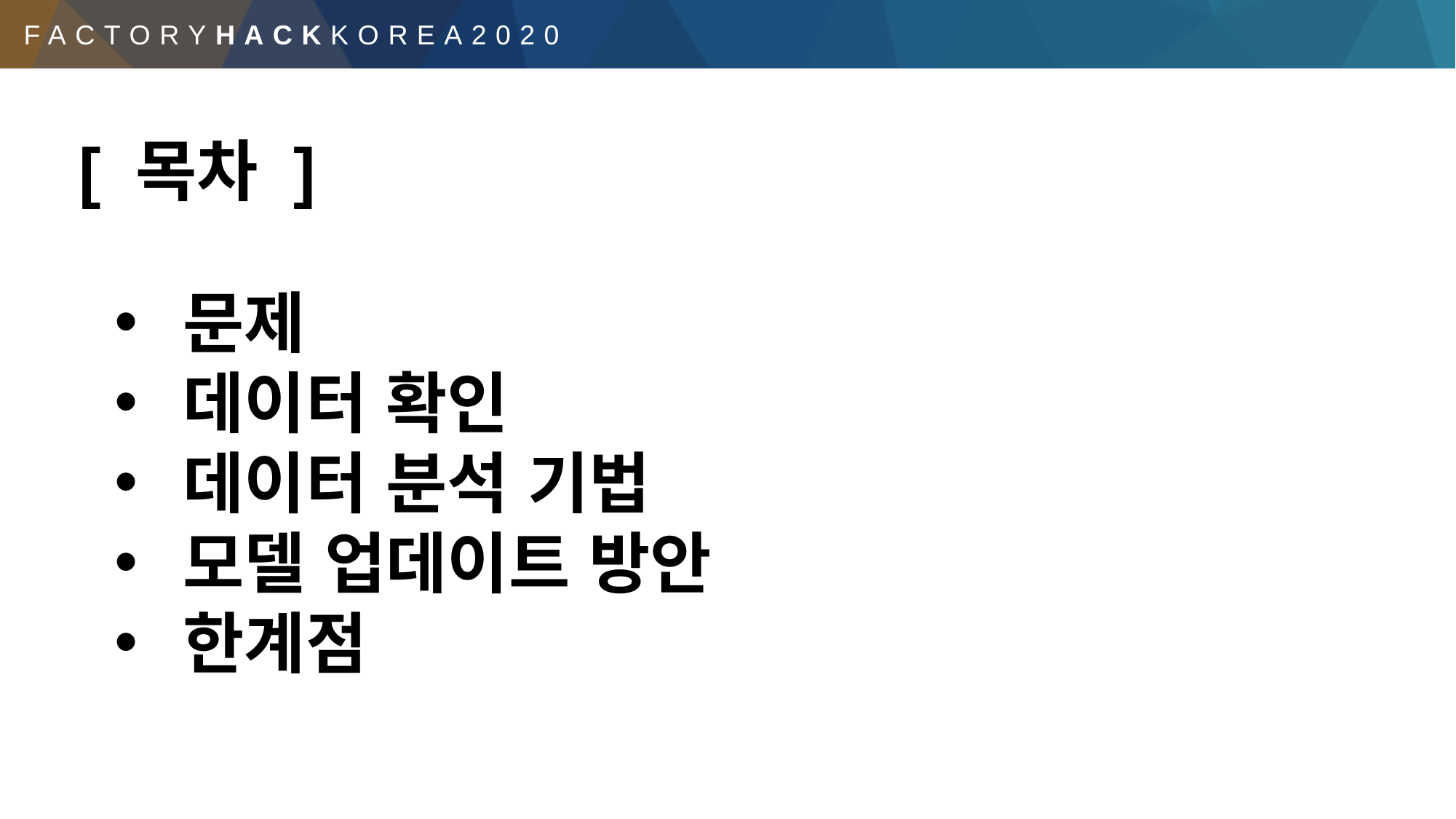

# [ 목차 ]
문제
데이터 확인
데이터 분석 기법
모델 업데이트 방안
한계점